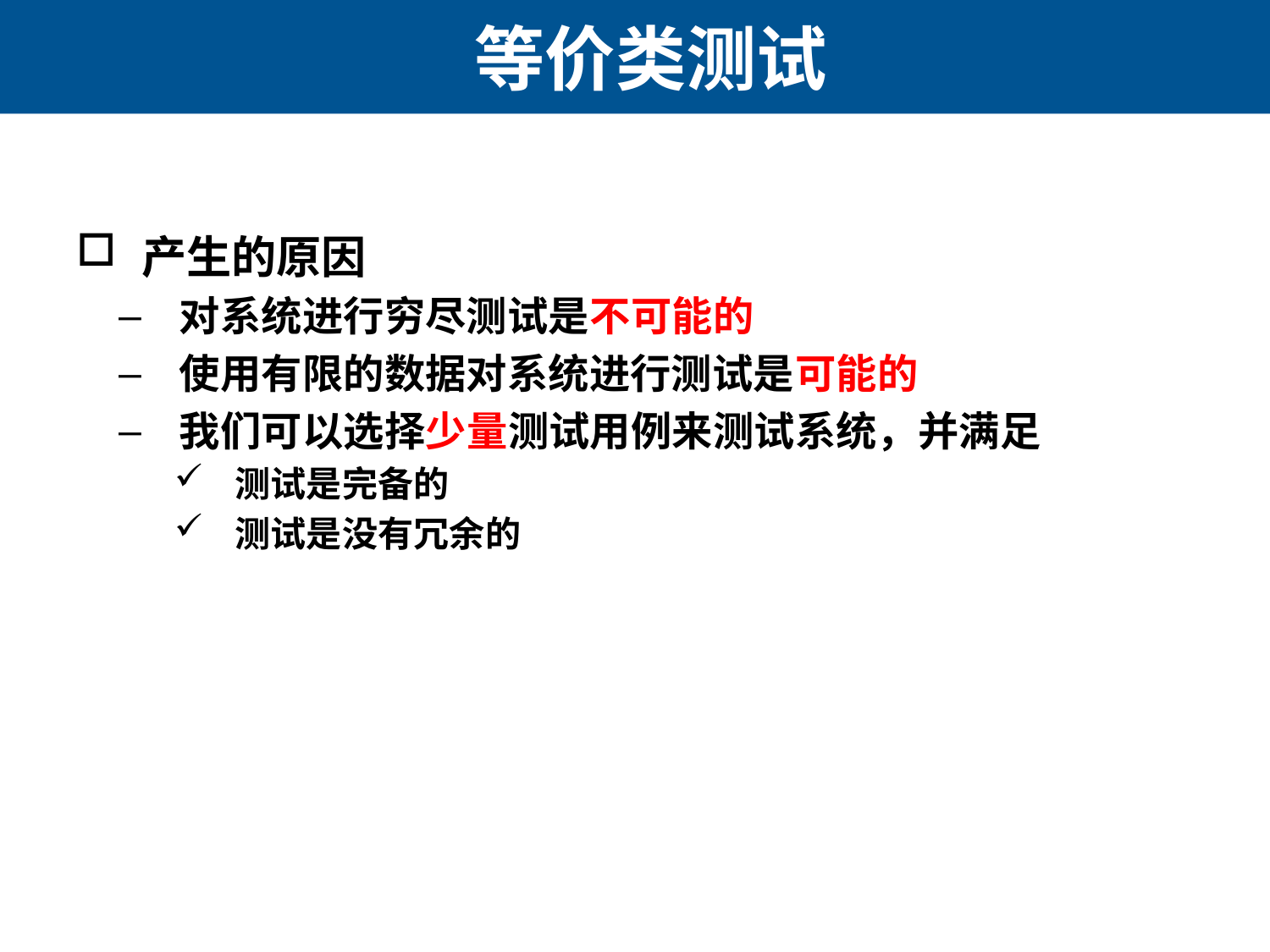

# 等价类测试
产生的原因
对系统进行穷尽测试是不可能的
使用有限的数据对系统进行测试是可能的
我们可以选择少量测试用例来测试系统，并满足
测试是完备的
测试是没有冗余的